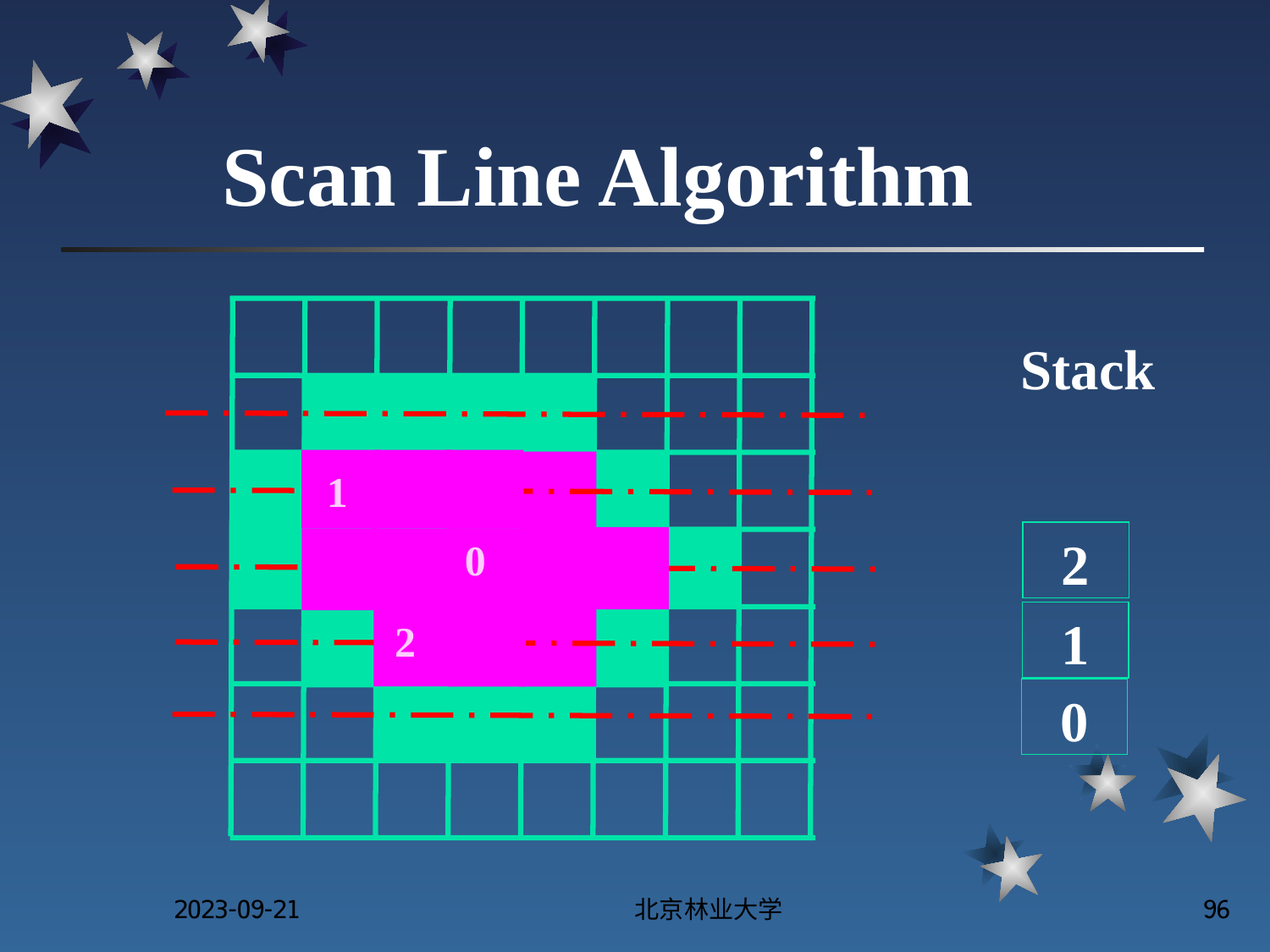

# Scan Line Algorithm

Stack

1

2

0

1

2

0

2023-09-21
北京林业大学
96